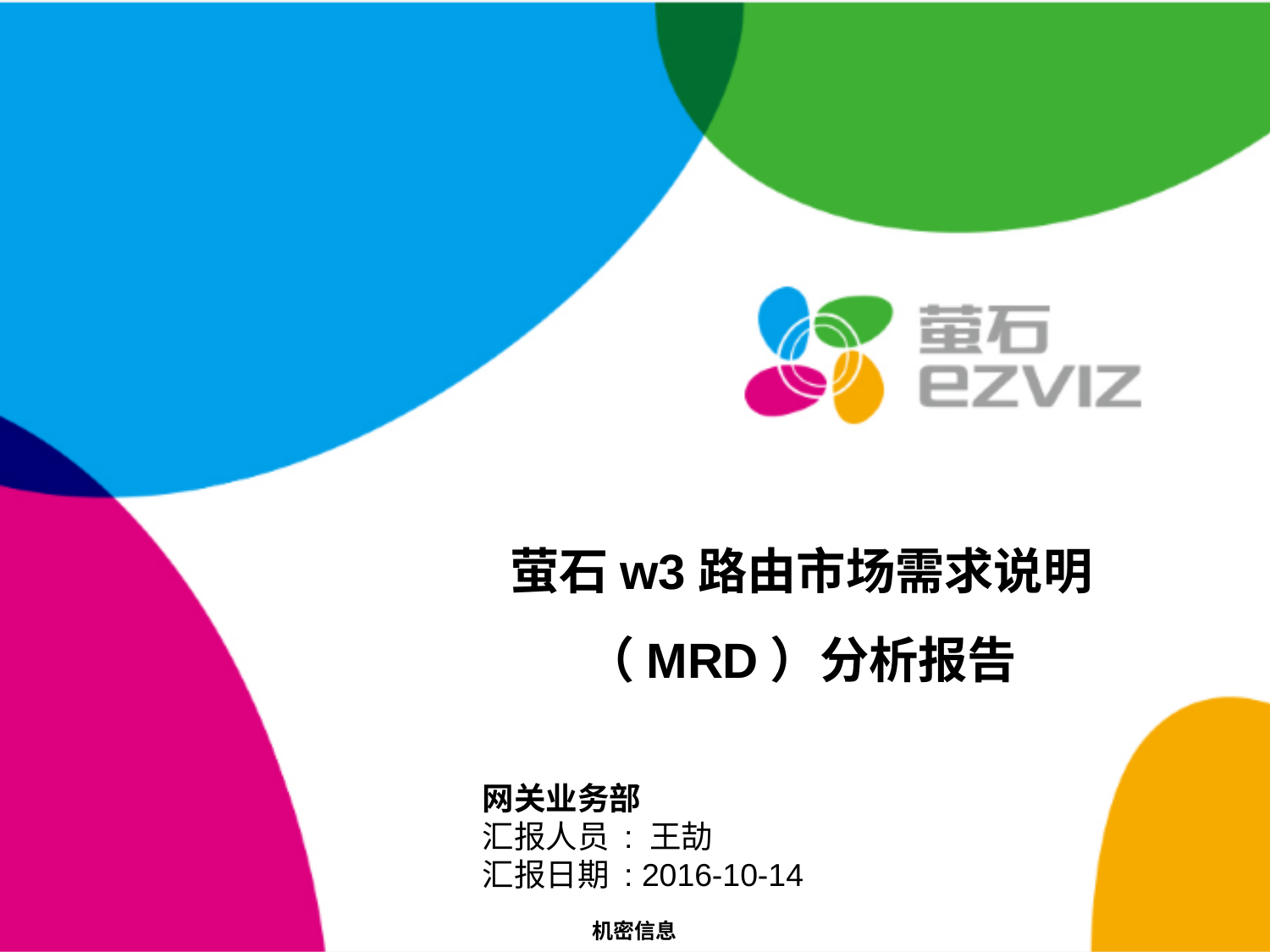

萤石w3路由市场需求说明（MRD）分析报告
 网关业务部
 汇报人员 : 王劼
 汇报日期 : 2016-10-14
机密信息